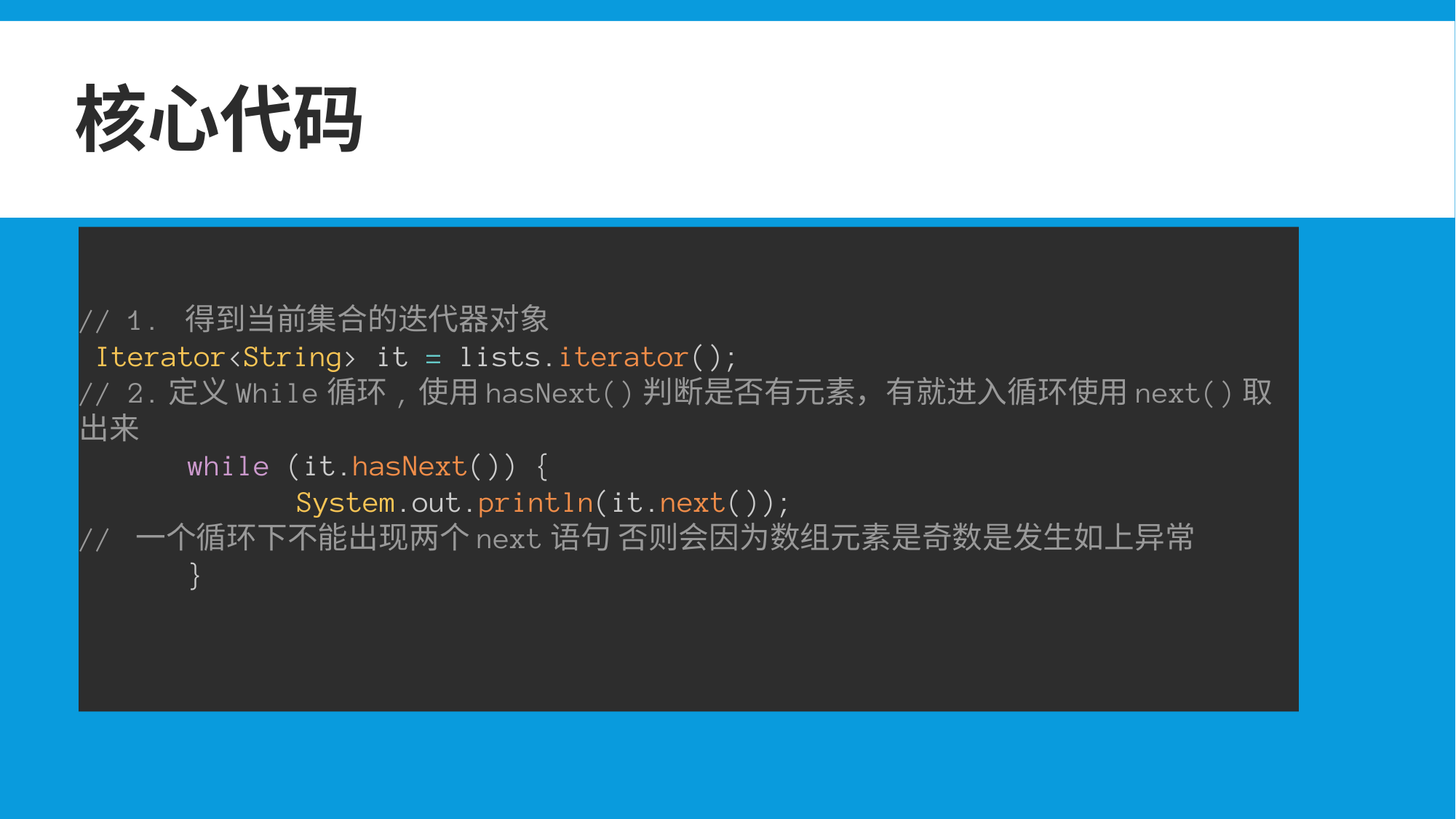

# 核心代码

// 1. 得到当前集合的迭代器对象
 Iterator<String> it = lists.iterator();
// 2.定义While循环,使用hasNext()判断是否有元素，有就进入循环使用next()取出来
	while (it.hasNext()) {
		System.out.println(it.next());
// 一个循环下不能出现两个next语句 否则会因为数组元素是奇数是发生如上异常
 	}